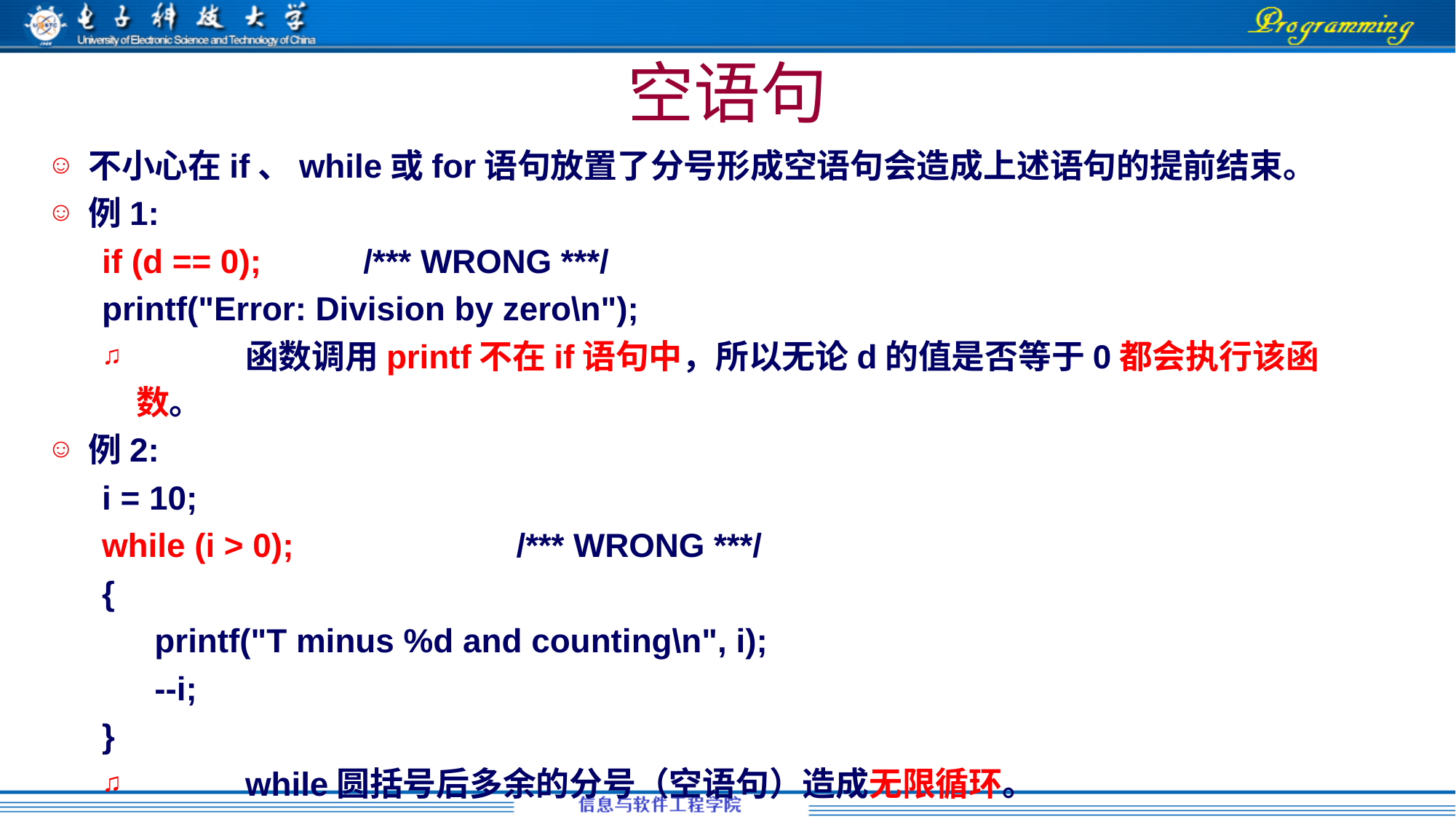

空语句
不小心在if、while或for语句放置了分号形成空语句会造成上述语句的提前结束。
例1:
if (d == 0);           /*** WRONG ***/
printf("Error: Division by zero\n");
	函数调用printf不在if语句中，所以无论d的值是否等于0都会执行该函数。
例2:
i = 10;
while (i > 0);                        /*** WRONG ***/
{
	  printf("T minus %d and counting\n", i);
	  --i;
}
	while圆括号后多余的分号（空语句）造成无限循环。